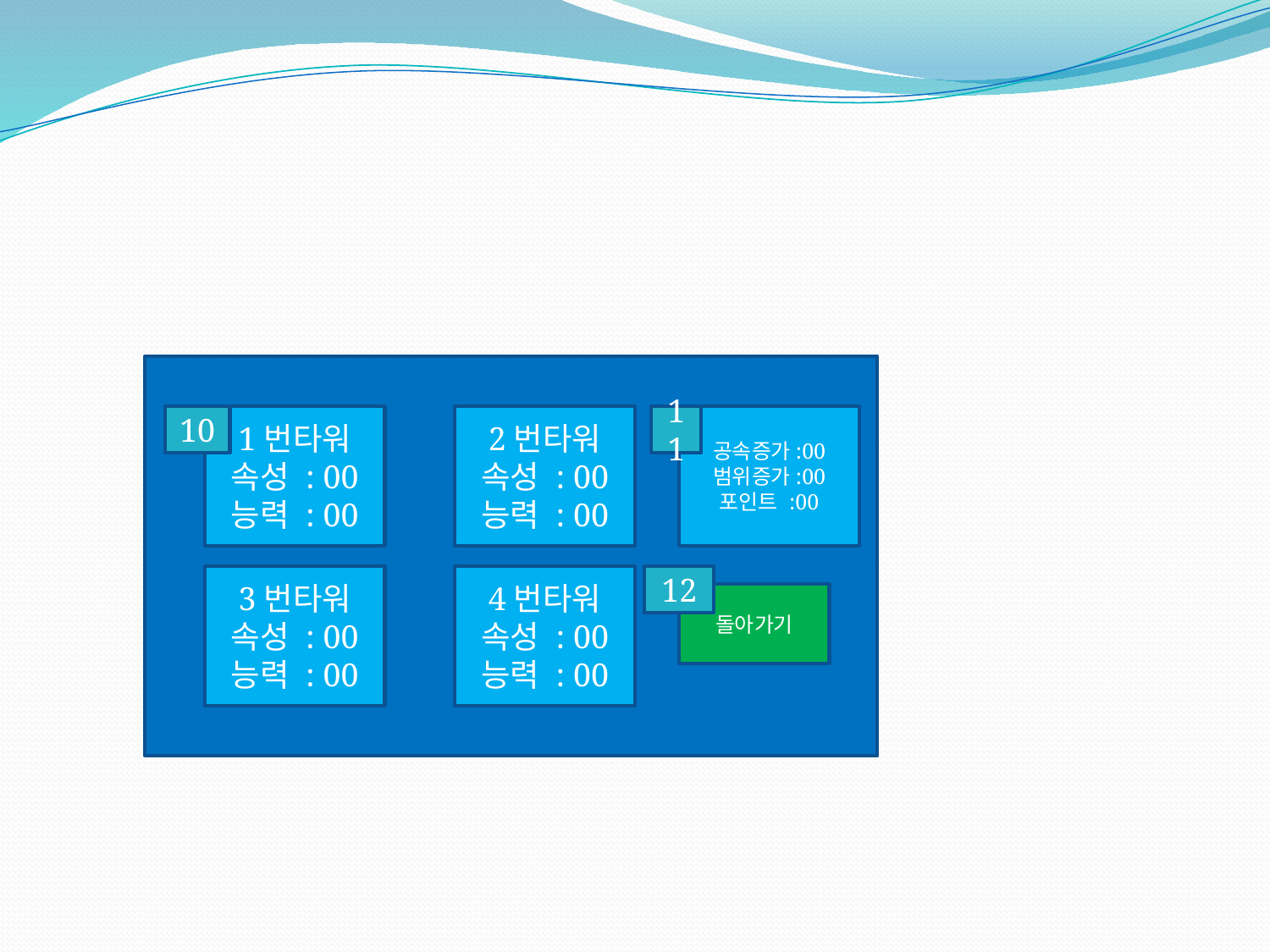

#

10
1번타워
속성 : 00
능력 : 00
2번타워
속성 : 00
능력 : 00
11
공속증가:00
범위증가:00
포인트 :00
3번타워
속성 : 00
능력 : 00
4번타워
속성 : 00
능력 : 00
12
돌아가기